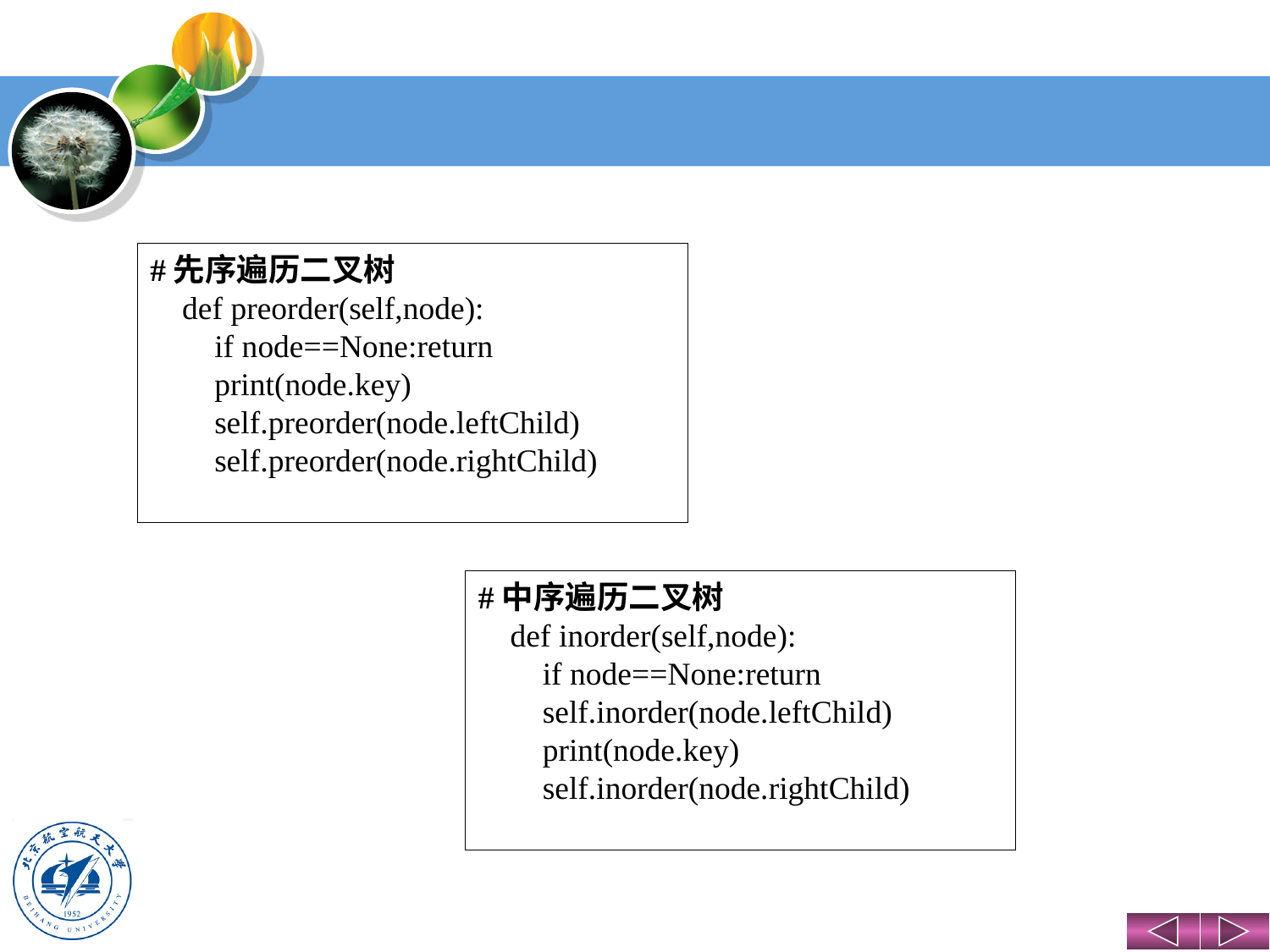

#
#先序遍历二叉树
    def preorder(self,node):
        if node==None:return
        print(node.key)
        self.preorder(node.leftChild)
        self.preorder(node.rightChild)

#中序遍历二叉树
    def inorder(self,node):
        if node==None:return
        self.inorder(node.leftChild)
        print(node.key)
        self.inorder(node.rightChild)

69